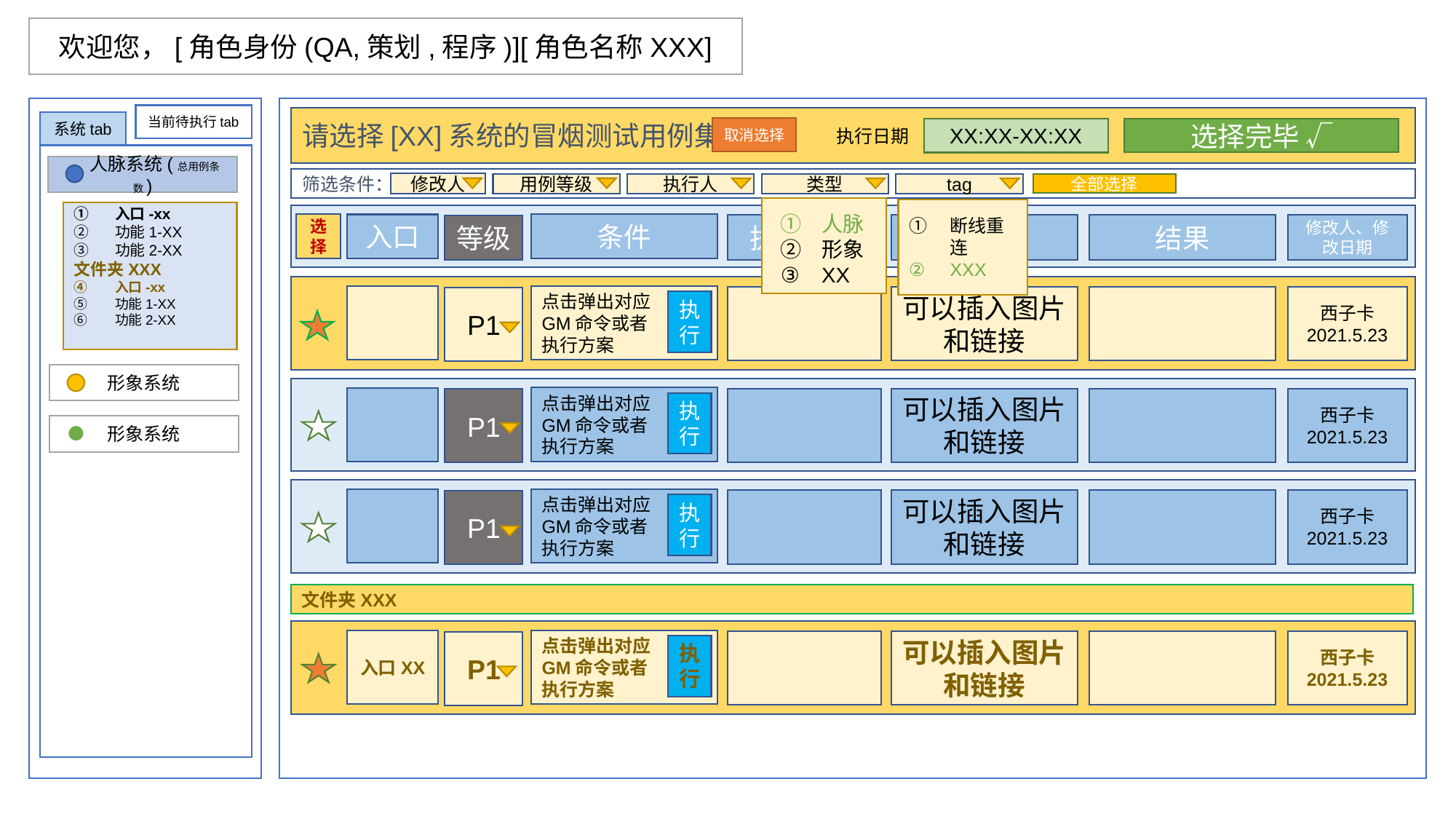

欢迎您，[角色身份(QA,策划,程序)][角色名称XXX]

当前待执行tab
请选择[XX]系统的冒烟测试用例集
系统tab
取消选择
选择完毕 √
XX:XX-XX:XX
执行日期

     人脉系统(总用例条数)

筛选条件：
修改人
用例等级
类型
执行人
tag
全部选择

断线重连
XXX
入口-xx
功能1-XX
功能2-XX
文件夹XXX
入口-xx
功能1-XX
功能2-XX

人脉
形象
XX
选择
条件
入口
修改人、修改日期
结果
备注
执行方法
等级

点击弹出对应
GM命令或者
执行方案

西子卡
2021.5.23

可以插入图片和链接

P1
执行

形象系统

点击弹出对应
GM命令或者
执行方案

西子卡
2021.5.23

可以插入图片和链接

P1
执行

形象系统

点击弹出对应
GM命令或者
执行方案

西子卡
2021.5.23

可以插入图片和链接

P1
执行

文件夹XXX

点击弹出对应
GM命令或者
执行方案
入口XX
西子卡
2021.5.23

可以插入图片和链接

P1
执行